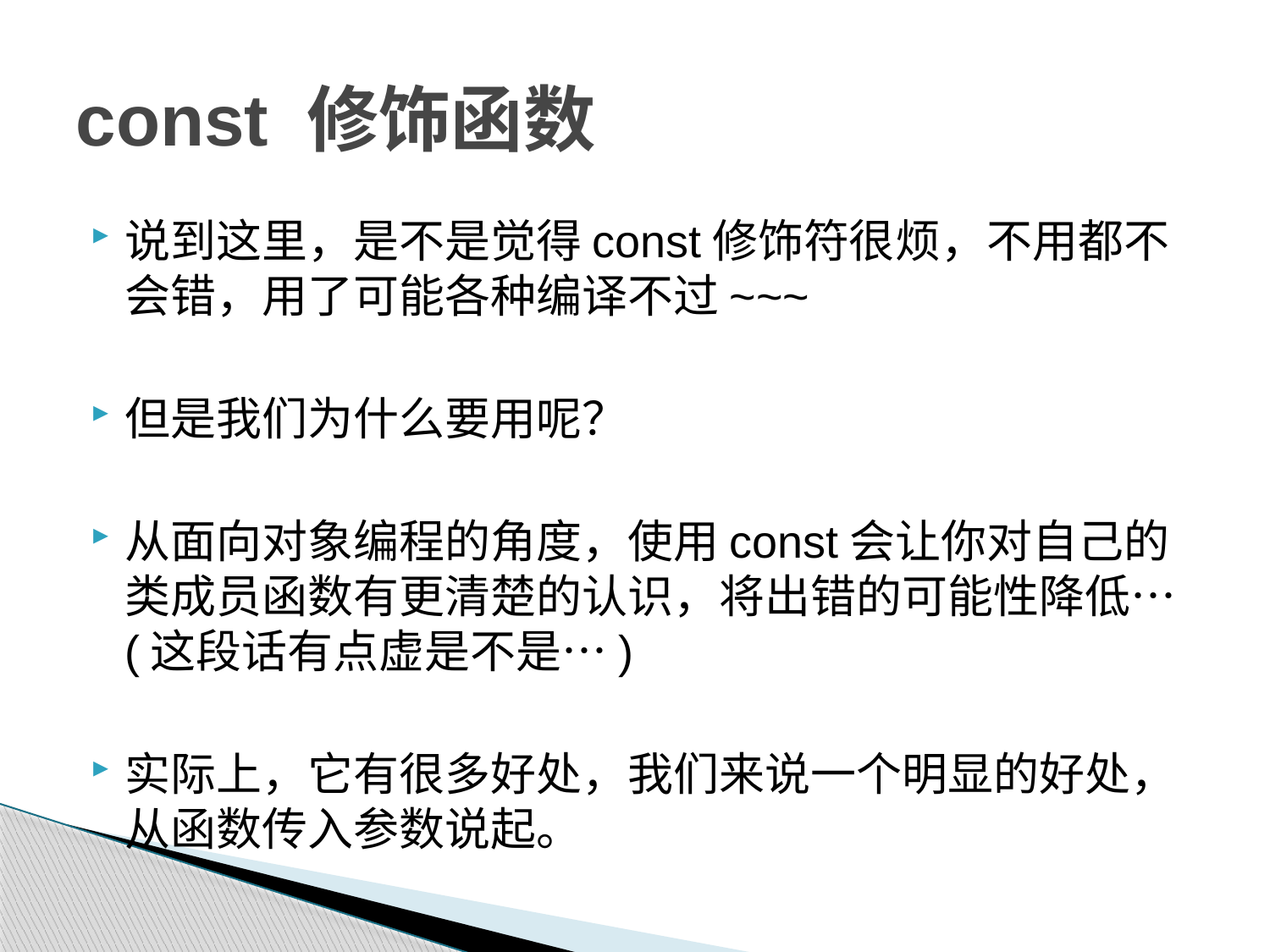

# const 修饰函数
说到这里，是不是觉得const修饰符很烦，不用都不会错，用了可能各种编译不过~~~

但是我们为什么要用呢？

从面向对象编程的角度，使用const会让你对自己的类成员函数有更清楚的认识，将出错的可能性降低… (这段话有点虚是不是…)

实际上，它有很多好处，我们来说一个明显的好处，从函数传入参数说起。